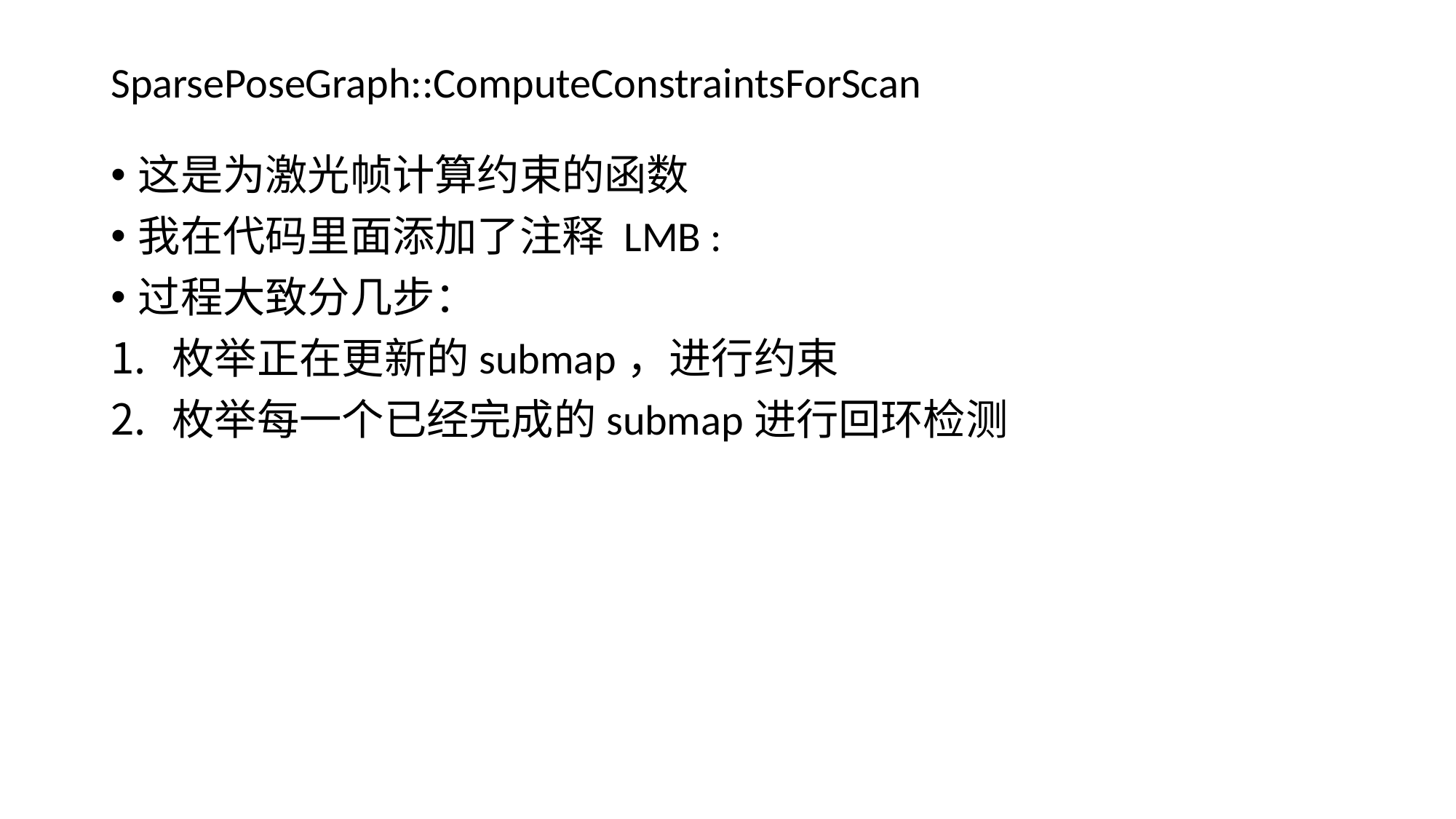

# SparsePoseGraph::ComputeConstraintsForScan
这是为激光帧计算约束的函数
我在代码里面添加了注释 LMB :
过程大致分几步：
枚举正在更新的submap，进行约束
枚举每一个已经完成的submap进行回环检测